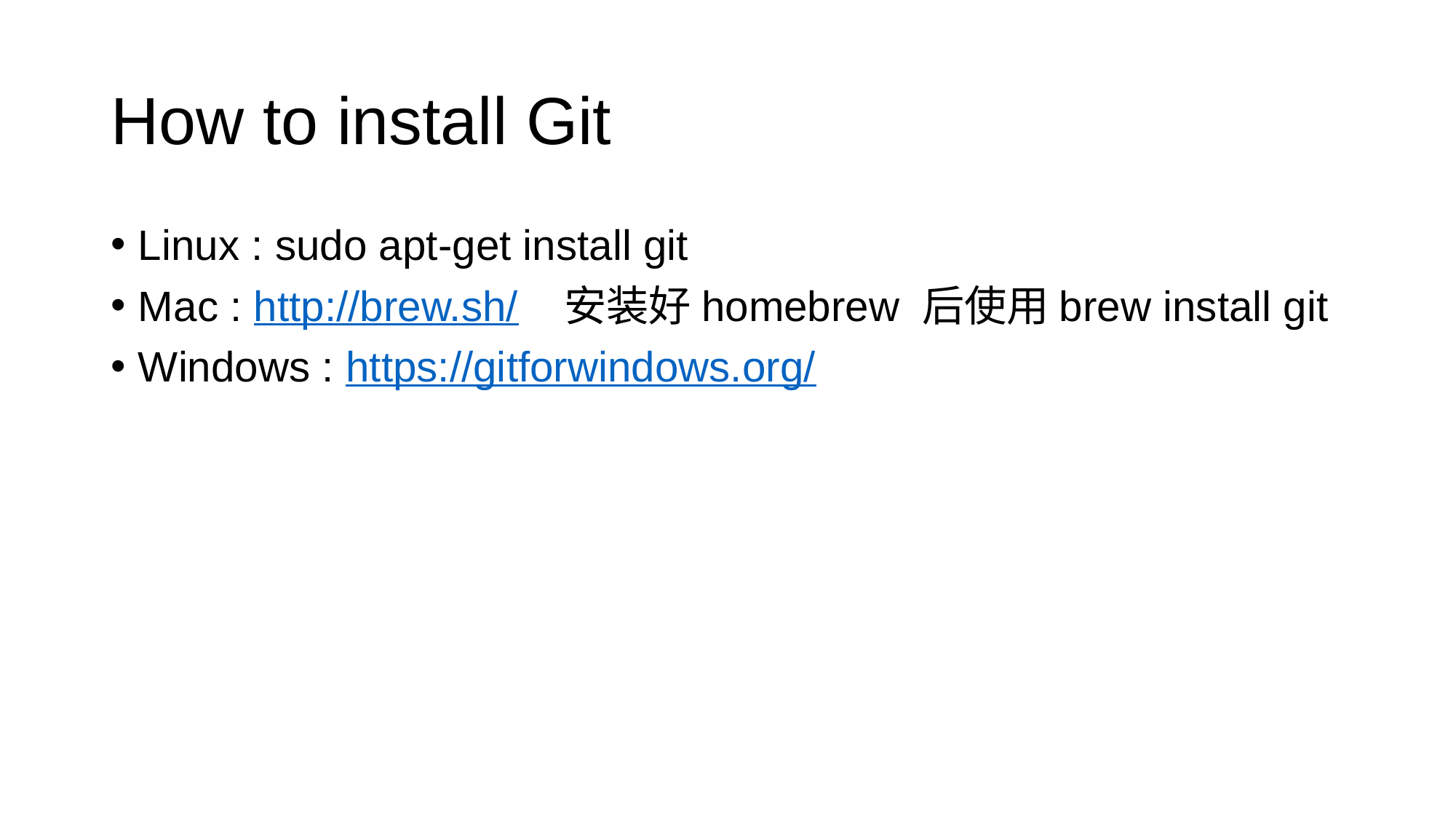

# How to install Git
Linux : sudo apt-get install git
Mac : http://brew.sh/   安装好homebrew 后使用brew install git
Windows : https://gitforwindows.org/